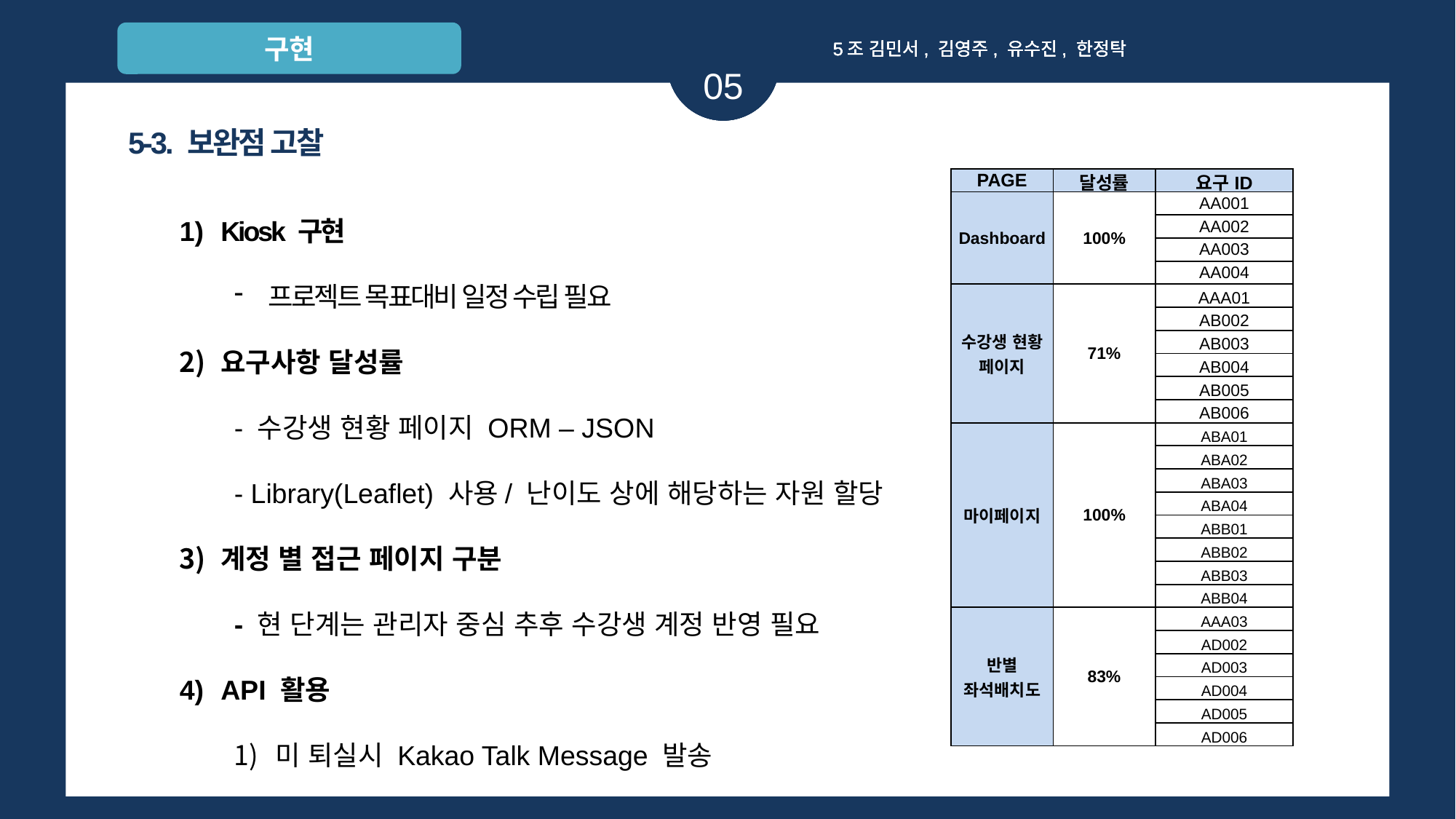

구현
분석
5조 김민서, 김영주, 유수진, 한정탁
5조 김민서, 김영주, 유수진, 한정탁
5조 김민서, 김영주, 유수진, 한정탁
5조 김민서, 김영주, 유수진, 한정탁
05
05
05
05

5-3. 보완점 고찰
| PAGE | 달성률 | 요구ID |
| --- | --- | --- |
| Dashboard | 100% | AA001 |
|  |  | AA002 |
|  |  | AA003 |
|  |  | AA004 |
| 수강생 현황 페이지 | 71% | AAA01 |
|  |  | AB002 |
|  |  | AB003 |
|  |  | AB004 |
|  |  | AB005 |
|  |  | AB006 |
| 마이페이지 | 100% | ABA01 |
|  |  | ABA02 |
|  |  | ABA03 |
|  |  | ABA04 |
|  |  | ABB01 |
|  |  | ABB02 |
|  |  | ABB03 |
|  |  | ABB04 |
| 반별 좌석배치도 | 83% | AAA03 |
|  |  | AD002 |
|  |  | AD003 |
|  |  | AD004 |
|  |  | AD005 |
|  |  | AD006 |
Kiosk 구현
프로젝트 목표대비 일정 수립 필요
요구사항 달성률
- 수강생 현황 페이지 ORM – JSON
- Library(Leaflet) 사용/ 난이도 상에 해당하는 자원 할당
계정 별 접근 페이지 구분
- 현 단계는 관리자 중심 추후 수강생 계정 반영 필요
API 활용
미 퇴실시 Kakao Talk Message 발송